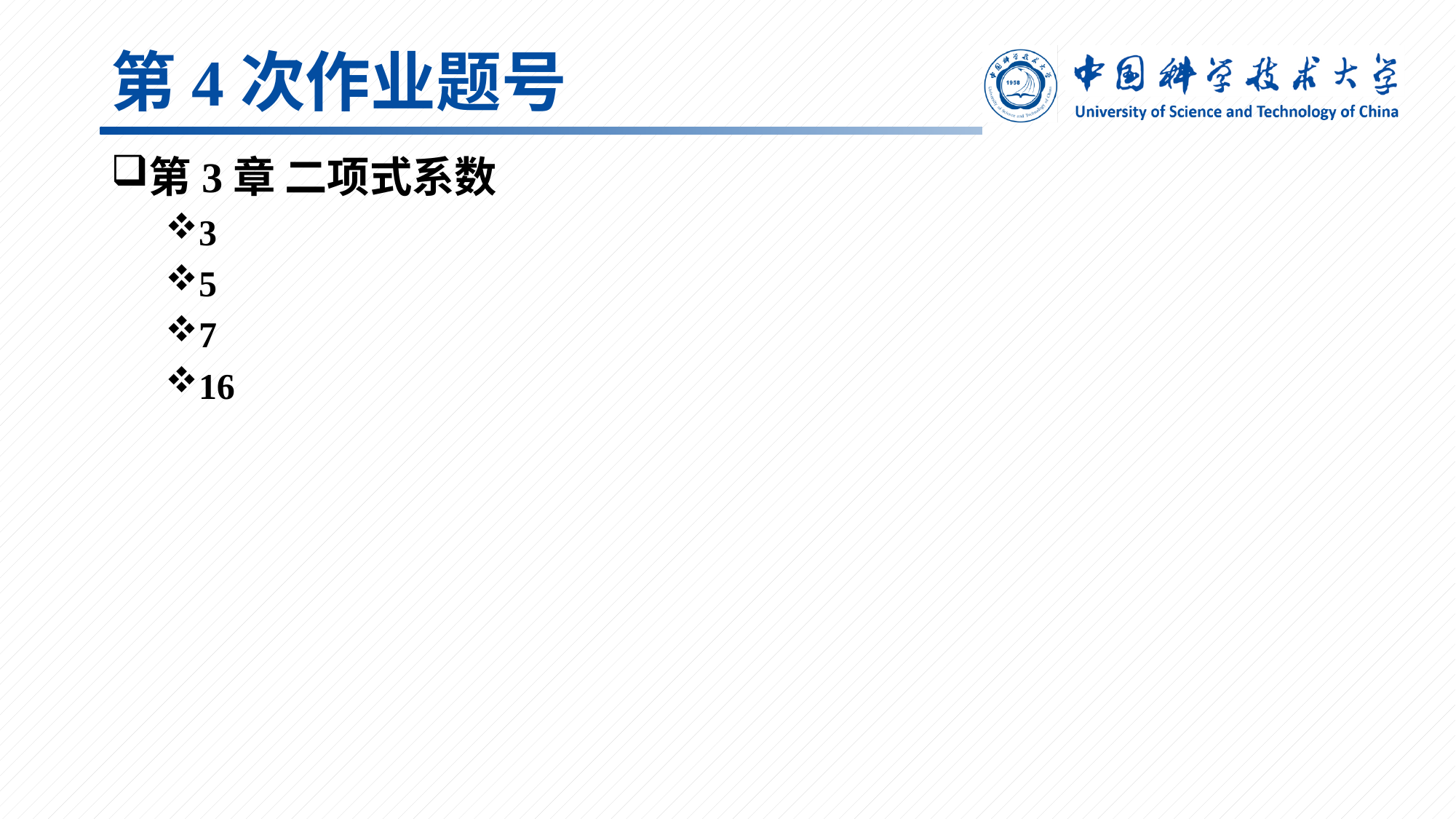

# 第4次作业题号
第3章 二项式系数
3
5
7
16